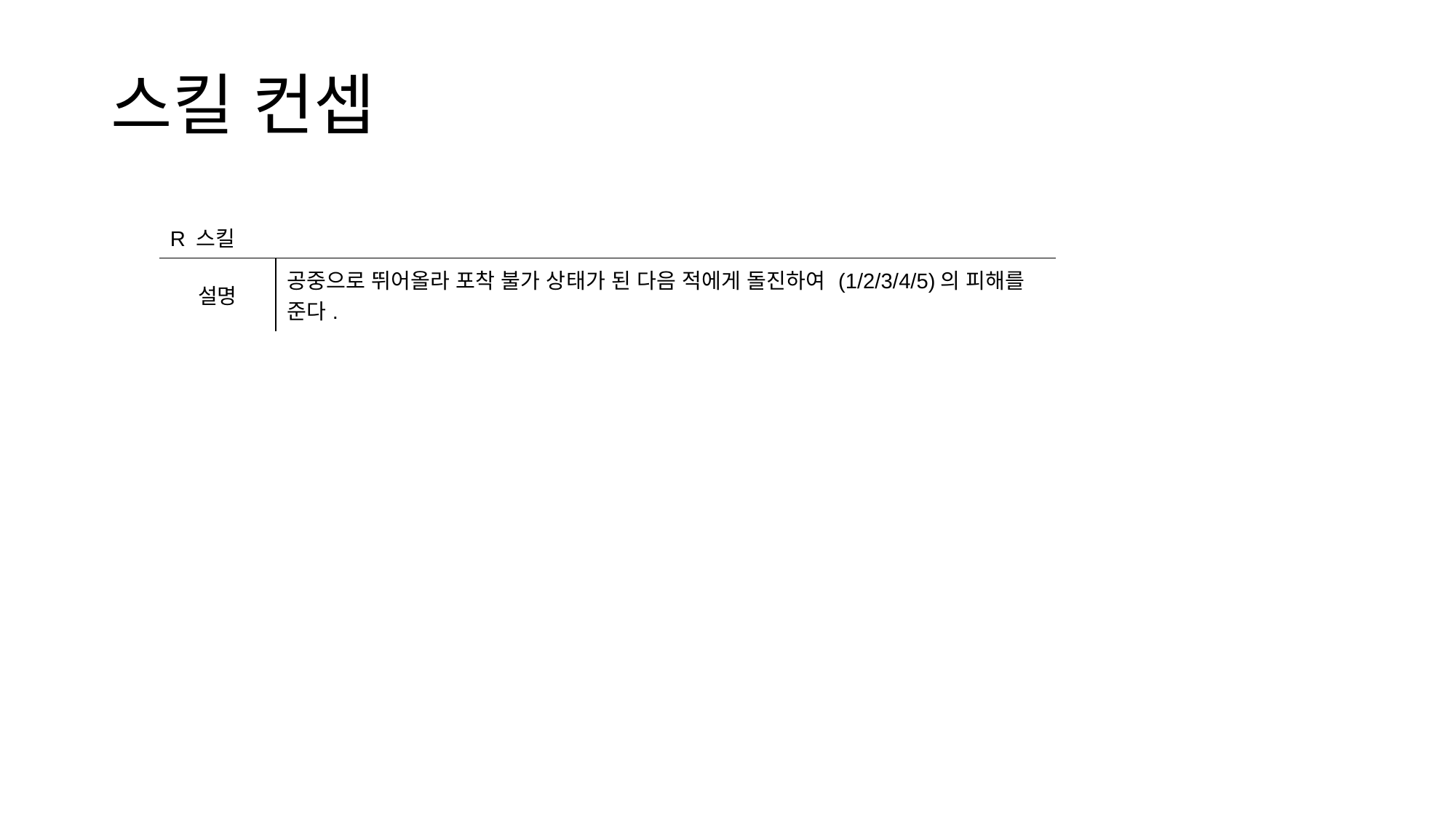

스킬 컨셉
| R 스킬 |  |
| --- | --- |
| 설명 | 공중으로 뛰어올라 포착 불가 상태가 된 다음 적에게 돌진하여 (1/2/3/4/5)의 피해를 준다. |